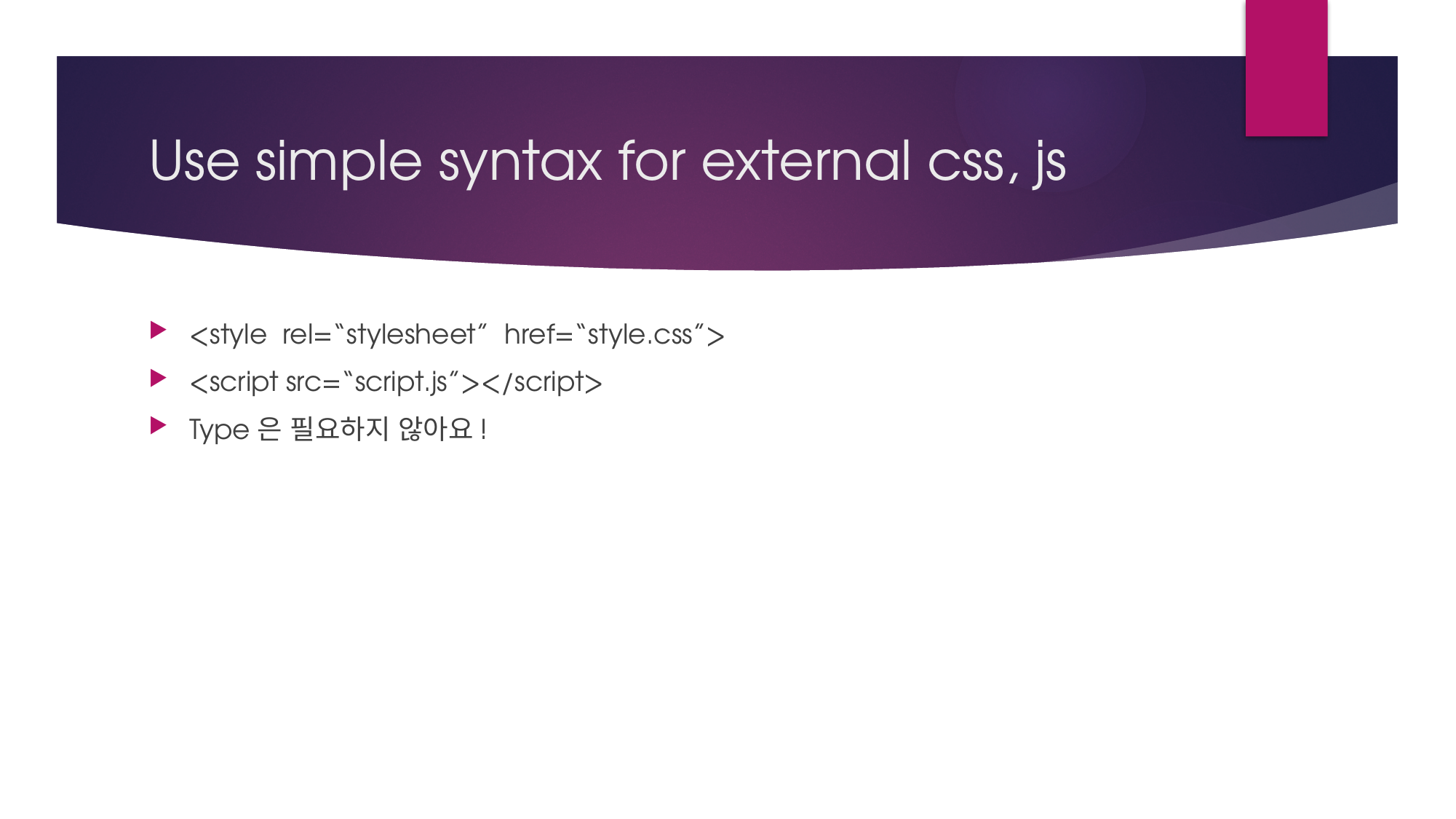

# Use simple syntax for external css, js
<style  rel=“stylesheet”  href=“style.css”>
<script src=“script.js”></script>
Type은 필요하지 않아요!